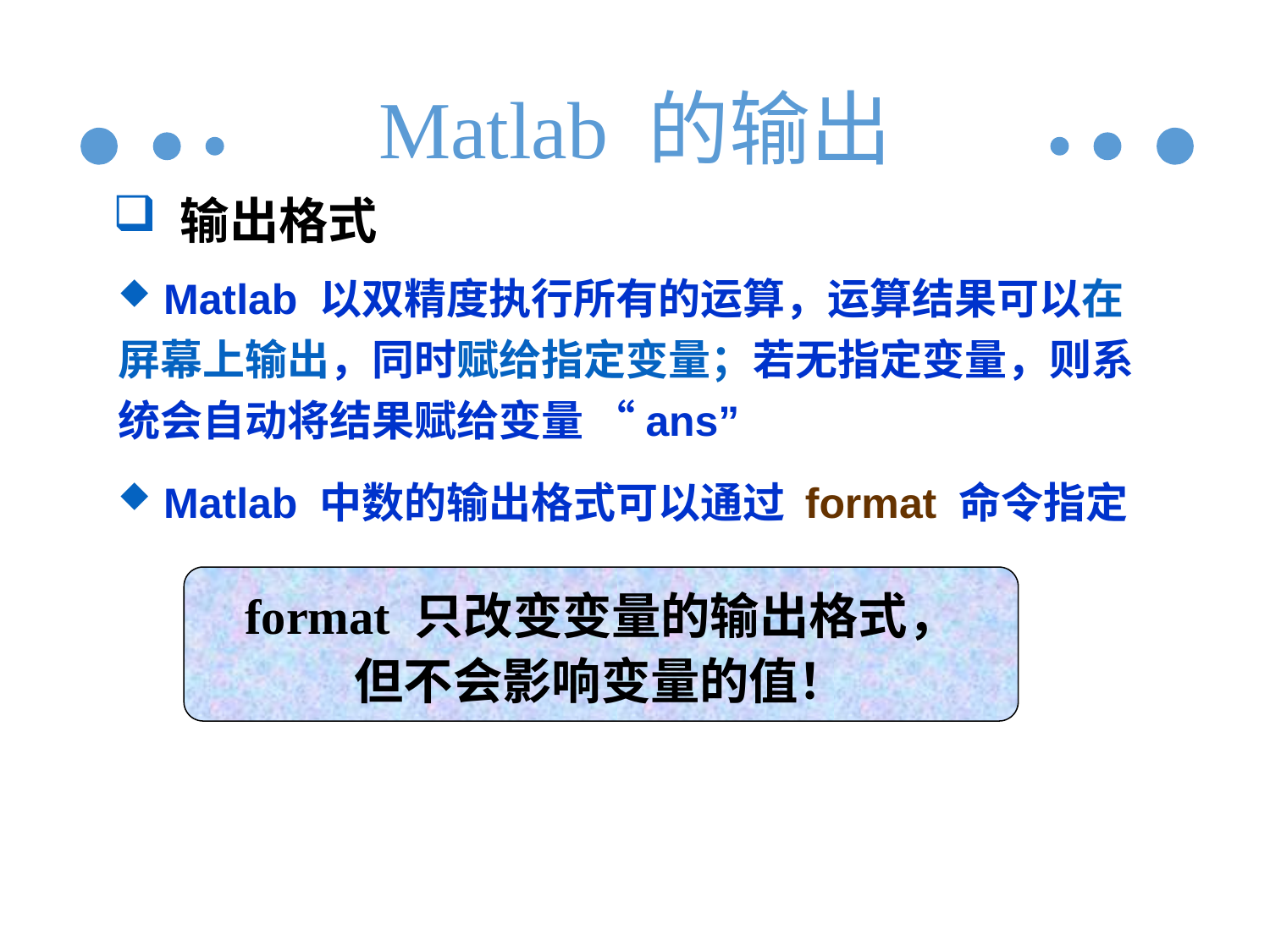

# Matlab 的输出
 输出格式
 Matlab 以双精度执行所有的运算，运算结果可以在屏幕上输出，同时赋给指定变量；若无指定变量，则系统会自动将结果赋给变量 “ans”
 Matlab 中数的输出格式可以通过 format 命令指定
format 只改变变量的输出格式，
但不会影响变量的值！
23